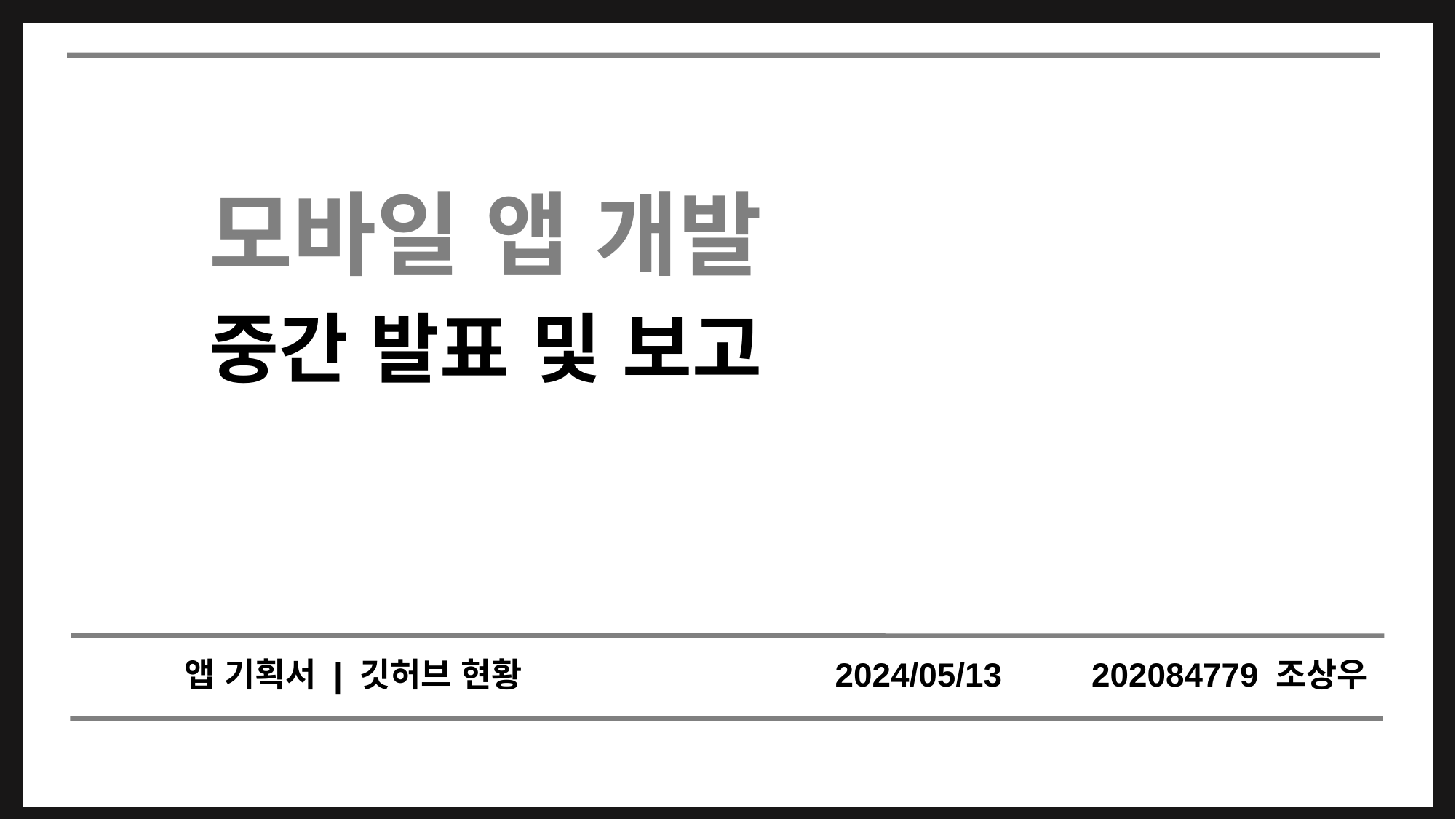

# 모바일 앱 개발
중간 발표 및 보고
2024/05/13
202084779 조상우
앱 기획서 | 깃허브 현황